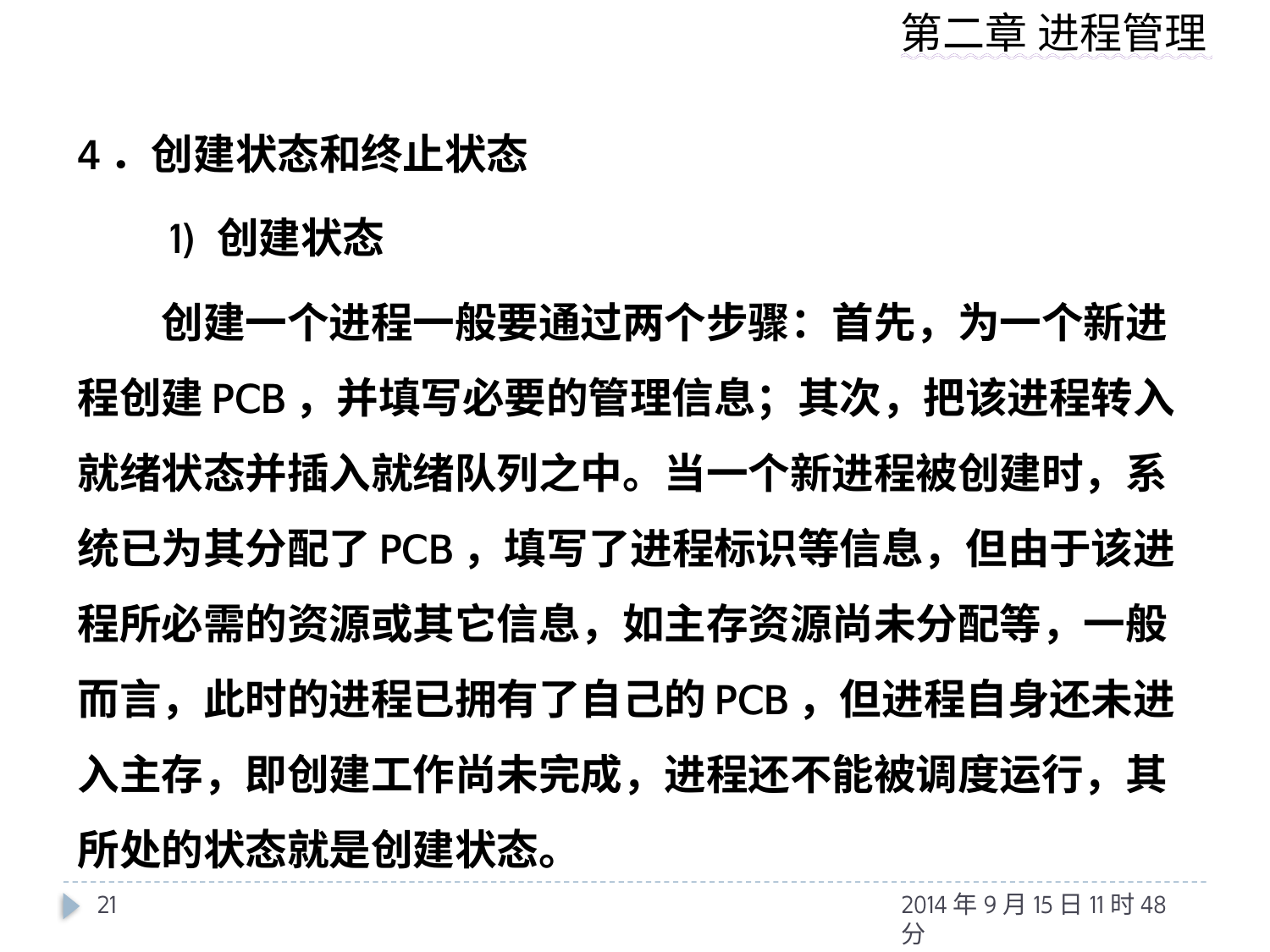

4．创建状态和终止状态
　　1) 创建状态
　　创建一个进程一般要通过两个步骤：首先，为一个新进程创建PCB，并填写必要的管理信息；其次，把该进程转入就绪状态并插入就绪队列之中。当一个新进程被创建时，系统已为其分配了PCB，填写了进程标识等信息，但由于该进程所必需的资源或其它信息，如主存资源尚未分配等，一般而言，此时的进程已拥有了自己的PCB，但进程自身还未进入主存，即创建工作尚未完成，进程还不能被调度运行，其所处的状态就是创建状态。

21
2014年9月15日11时48分